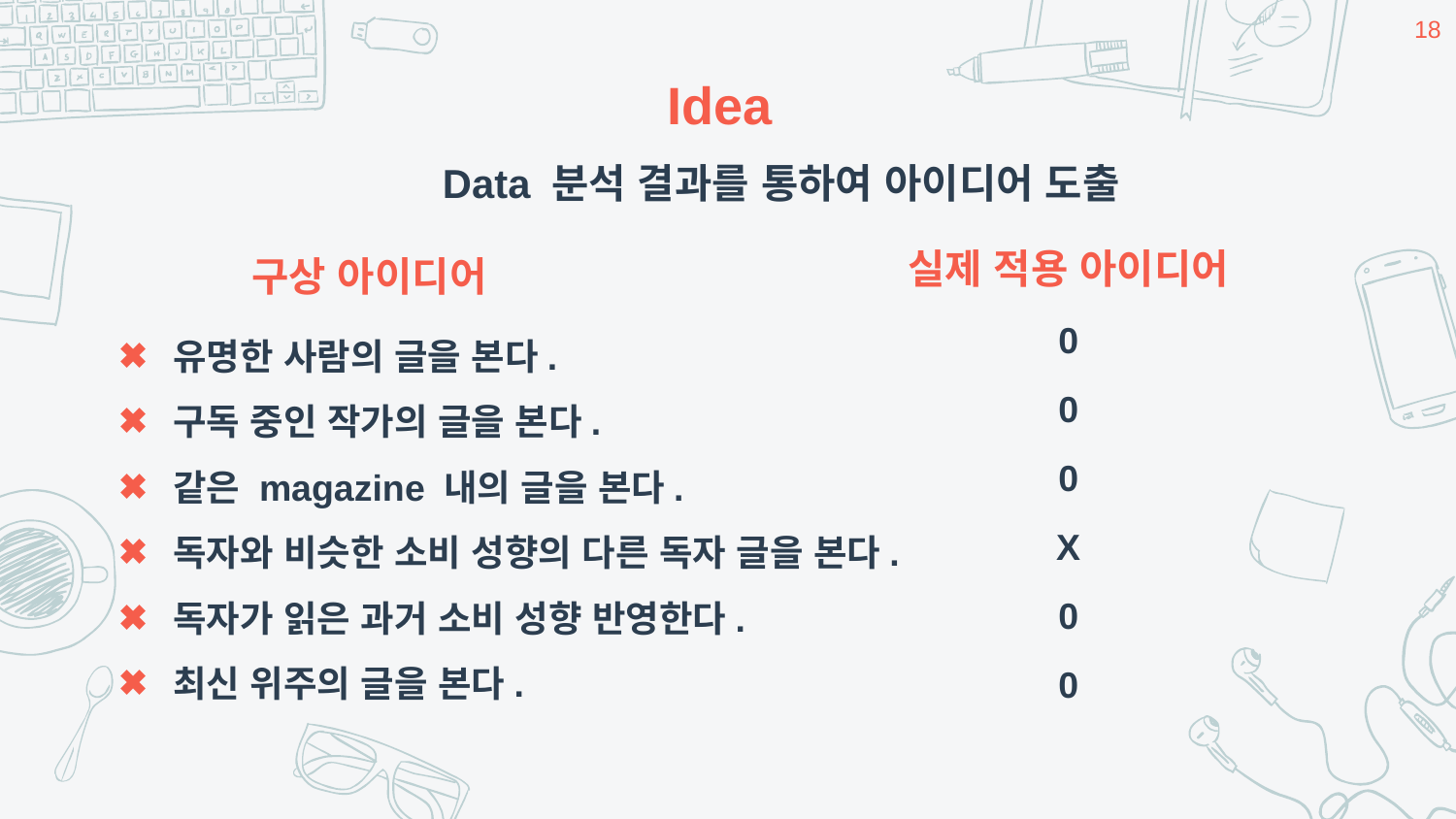

18
# Idea
     Data 분석 결과를 통하여 아이디어 도출

      구상 아이디어
유명한 사람의 글을 본다.
구독 중인 작가의 글을 본다.
같은 magazine 내의 글을 본다.
독자와 비슷한 소비 성향의 다른 독자 글을 본다.
독자가 읽은 과거 소비 성향 반영한다.
최신 위주의 글을 본다.

실제 적용 아이디어
0
0
0
X
0
0